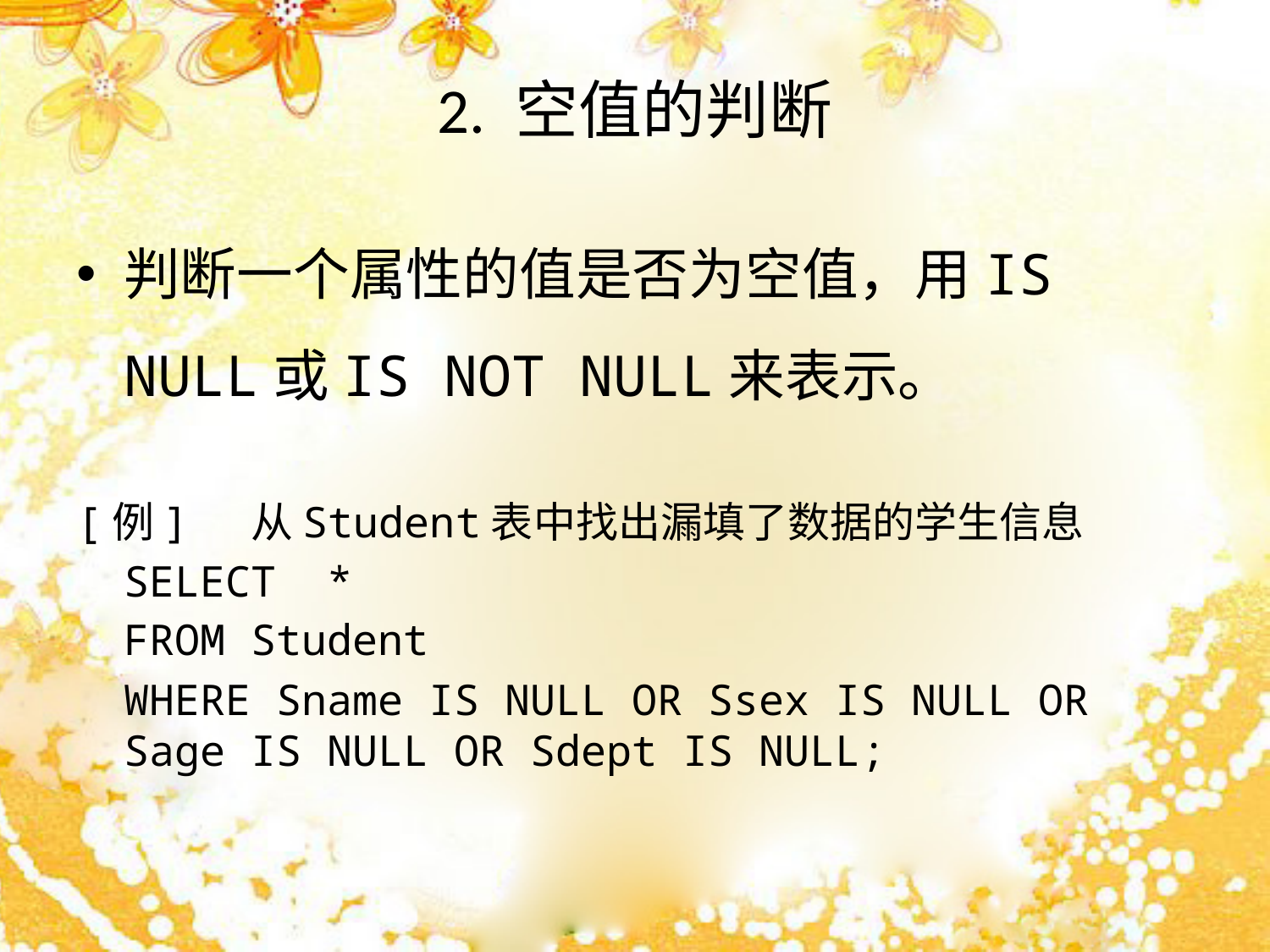

# 2. 空值的判断
判断一个属性的值是否为空值，用IS NULL或IS NOT NULL来表示。

[例]  从Student表中找出漏填了数据的学生信息
	SELECT  *
	FROM Student
	WHERE Sname IS NULL OR Ssex IS NULL OR Sage IS NULL OR Sdept IS NULL;